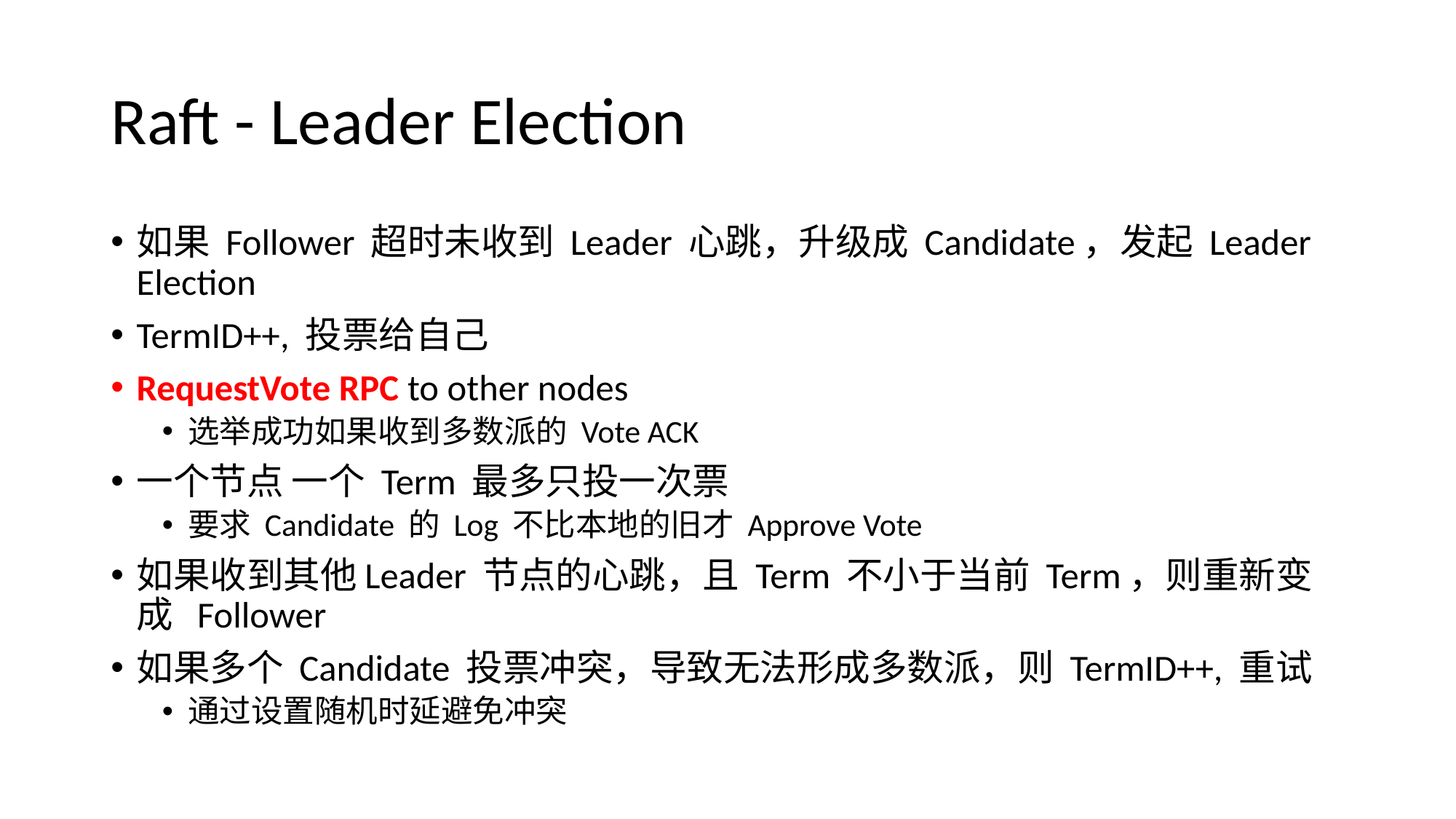

# Raft - Leader Election
如果 Follower 超时未收到 Leader 心跳，升级成 Candidate，发起 Leader Election
TermID++, 投票给自己
RequestVote RPC to other nodes
选举成功如果收到多数派的 Vote ACK
一个节点 一个 Term 最多只投一次票
要求 Candidate 的 Log 不比本地的旧才 Approve Vote
如果收到其他Leader 节点的心跳，且 Term 不小于当前 Term，则重新变成  Follower
如果多个 Candidate 投票冲突，导致无法形成多数派，则 TermID++, 重试
通过设置随机时延避免冲突